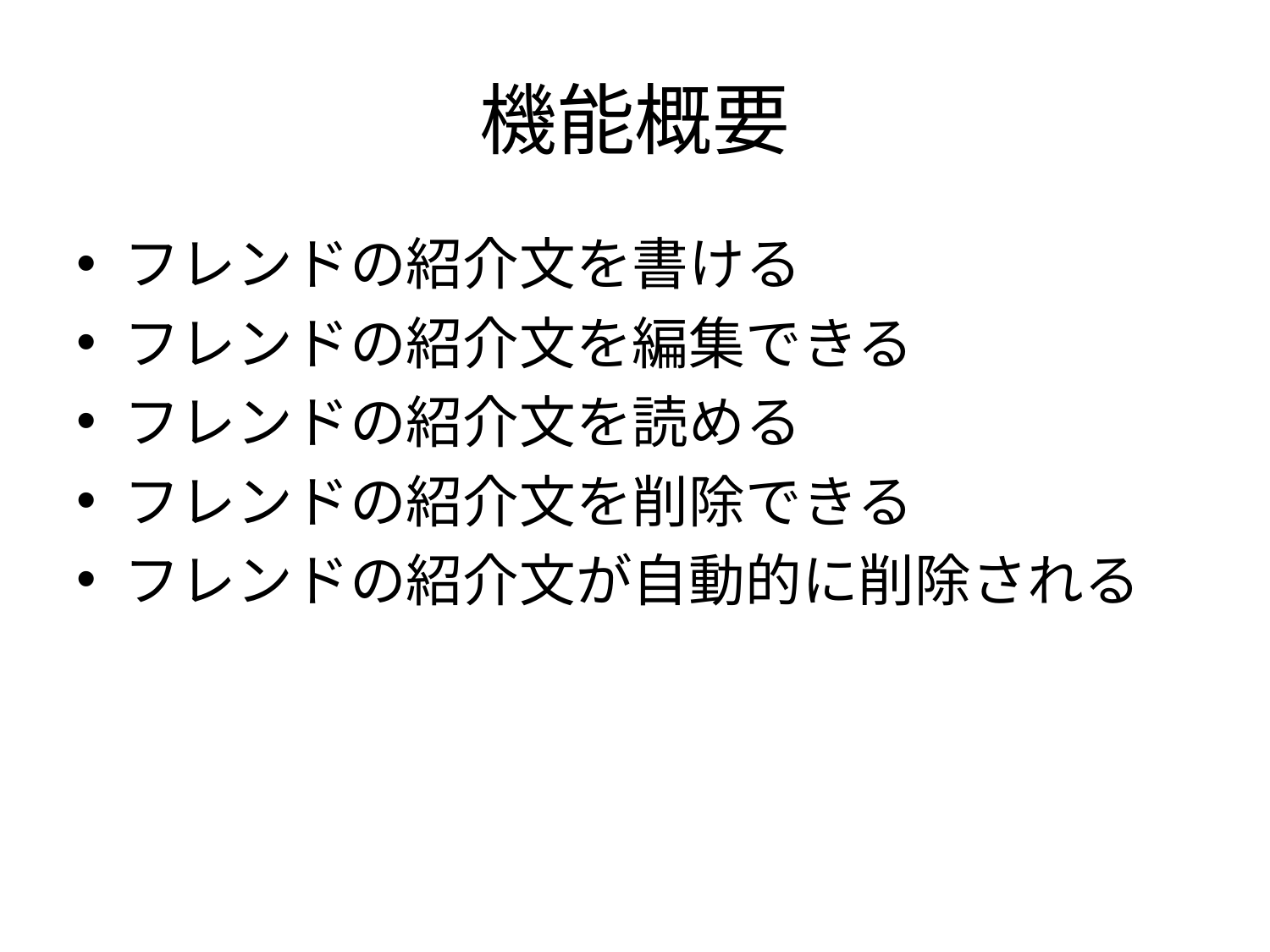

# 機能概要
フレンドの紹介文を書ける
フレンドの紹介文を編集できる
フレンドの紹介文を読める
フレンドの紹介文を削除できる
フレンドの紹介文が自動的に削除される